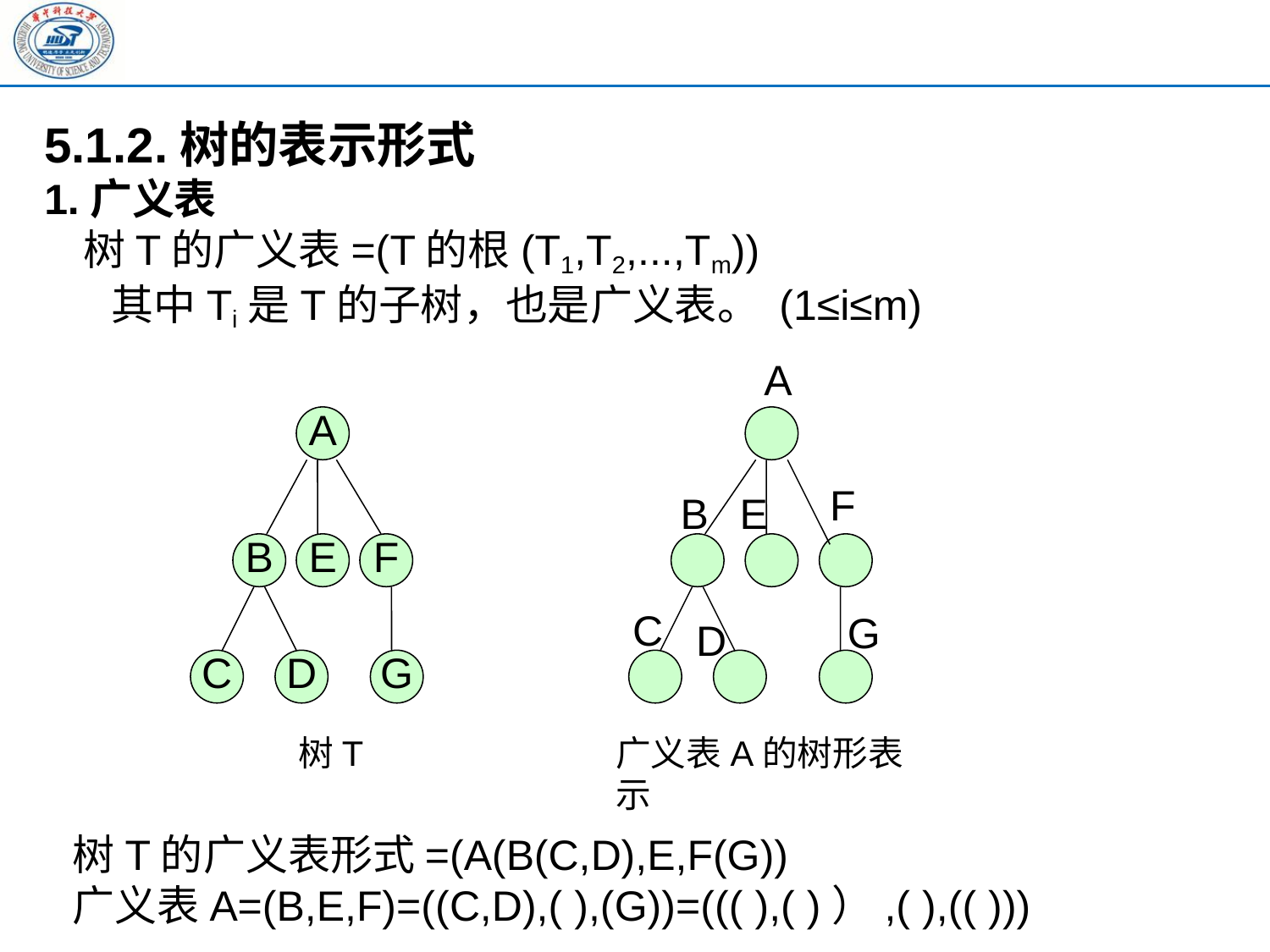

5.1.2.树的表示形式
1.广义表
   树T的广义表=(T的根(T1,T2,...,Tm))
      其中Ti是T的子树，也是广义表。 (1≤i≤m)

A
A

F
B
E
B
E
F

C
G
D
C
D
G

树T
广义表A的树形表示
   树T的广义表形式=(A(B(C,D),E,F(G))
   广义表A=(B,E,F)=((C,D),( ),(G))=((( ),( )）,( ),(( )))